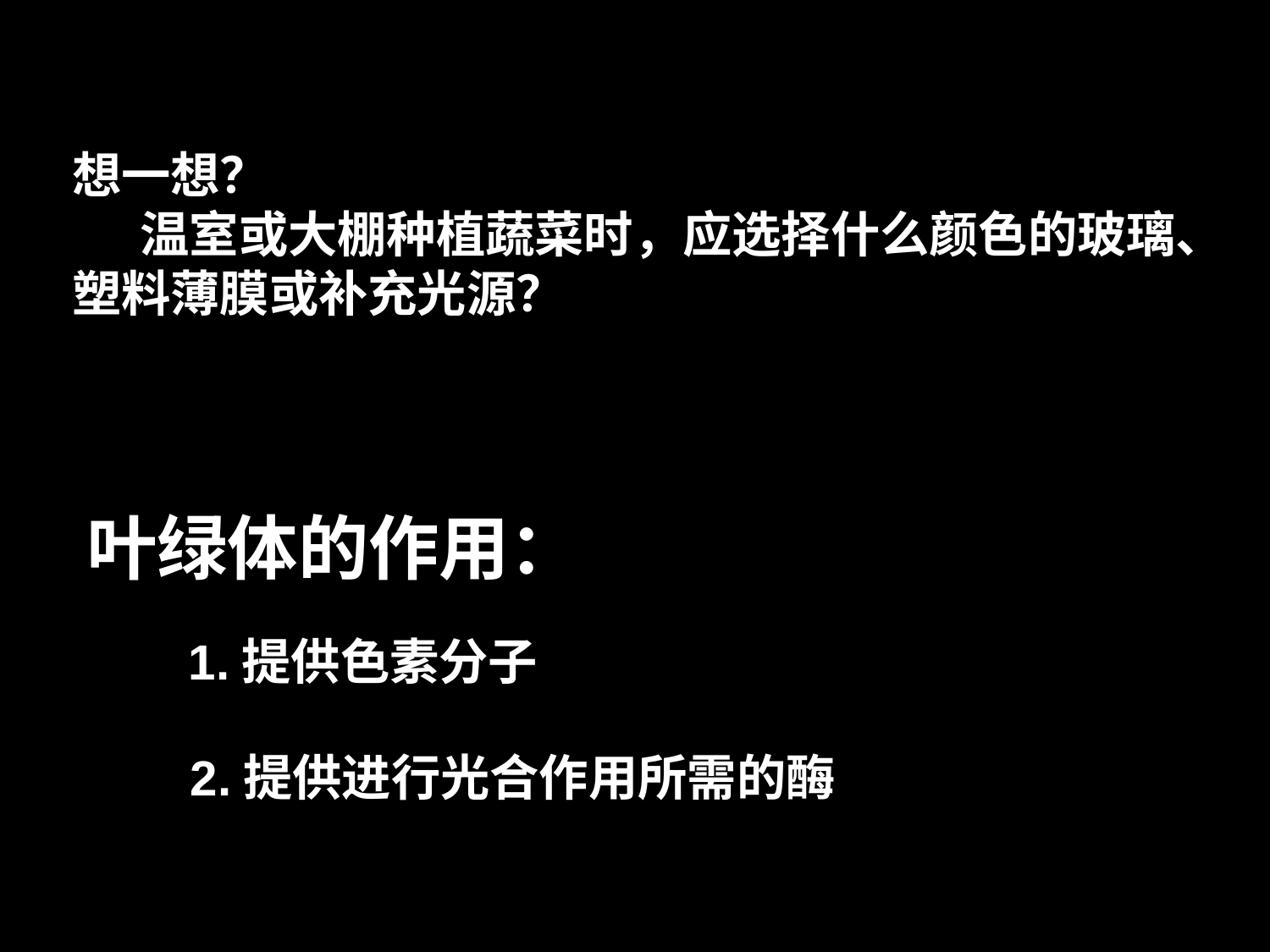

想一想？
     温室或大棚种植蔬菜时，应选择什么颜色的玻璃、
塑料薄膜或补充光源？
叶绿体的作用：
1.提供色素分子
2.提供进行光合作用所需的酶